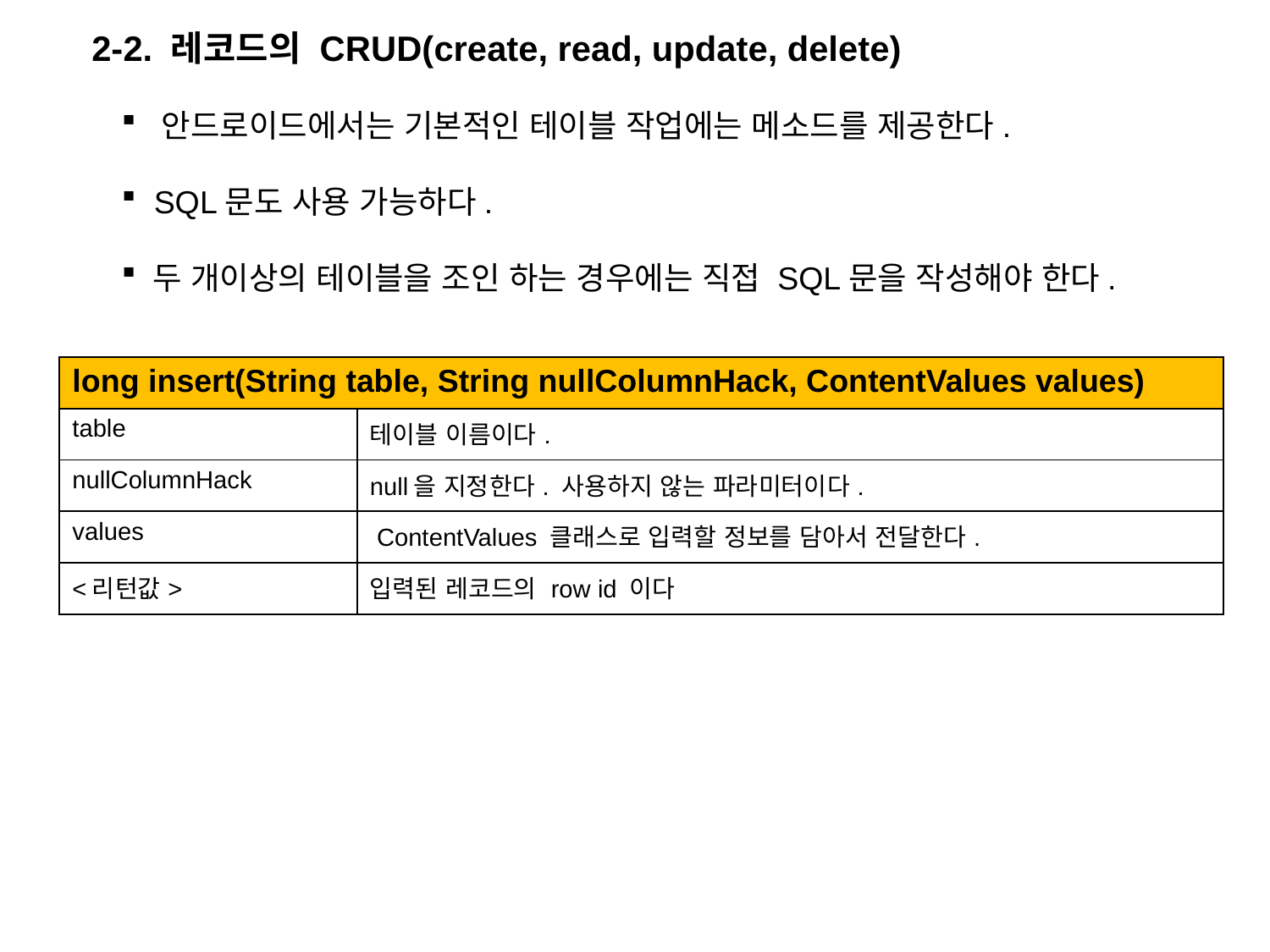

2-2. 레코드의 CRUD(create, read, update, delete)
  안드로이드에서는 기본적인 테이블 작업에는 메소드를 제공한다.

  SQL문도 사용 가능하다.

 두 개이상의 테이블을 조인 하는 경우에는 직접 SQL문을 작성해야 한다.
| long insert(String table, String nullColumnHack, ContentValues values) |  |
| --- | --- |
| table | 테이블 이름이다. |
| nullColumnHack | null을 지정한다. 사용하지 않는 파라미터이다. |
| values | ContentValues 클래스로 입력할 정보를 담아서 전달한다. |
| <리턴값> | 입력된 레코드의 row id 이다 |